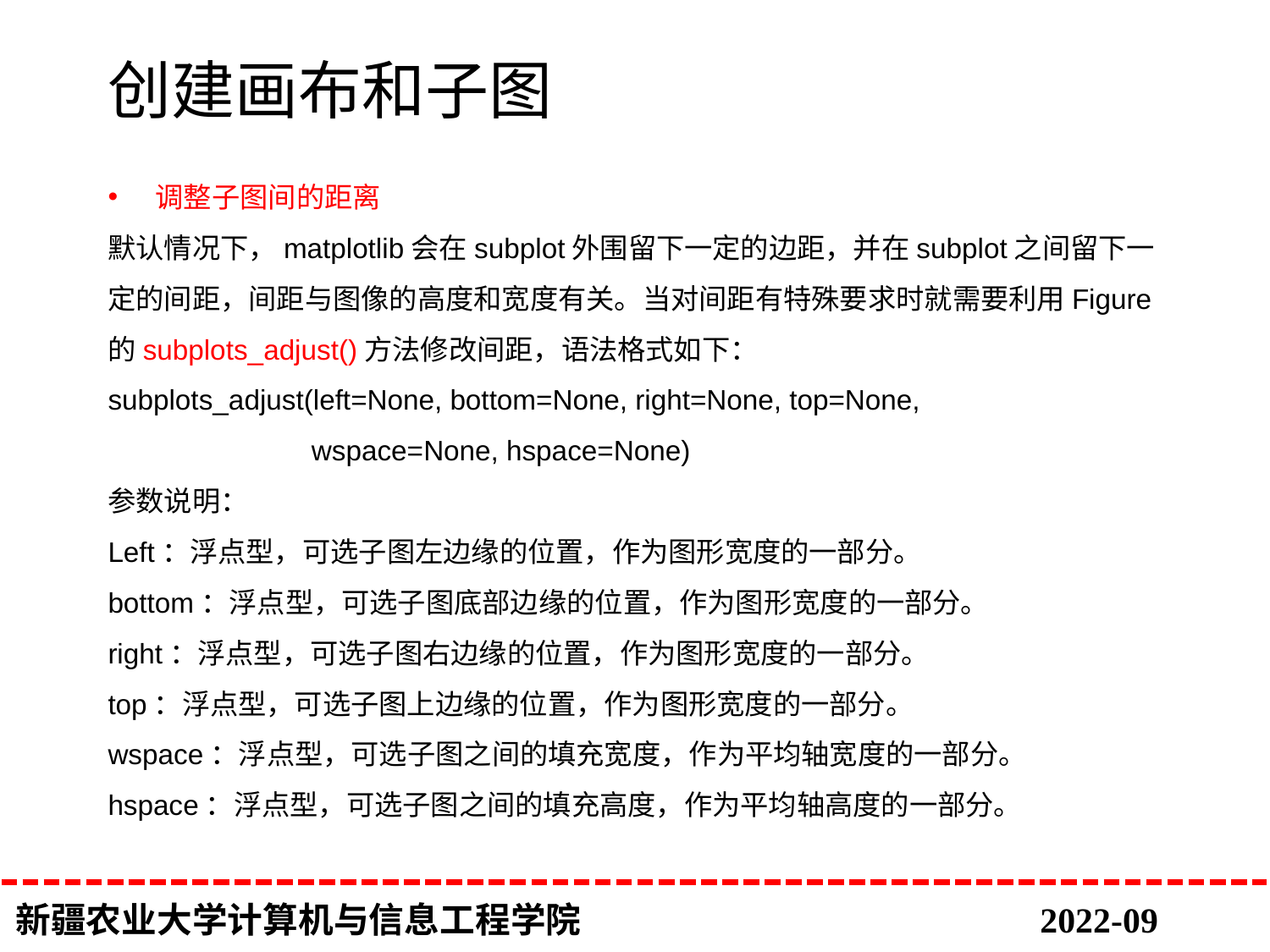

# 创建画布和子图
调整子图间的距离
默认情况下，matplotlib会在subplot外围留下一定的边距，并在subplot之间留下一定的间距，间距与图像的高度和宽度有关。当对间距有特殊要求时就需要利用Figure的subplots_adjust()方法修改间距，语法格式如下：
subplots_adjust(left=None, bottom=None, right=None, top=None,
                          wspace=None, hspace=None)
参数说明：
Left：浮点型，可选子图左边缘的位置，作为图形宽度的一部分。
bottom：浮点型，可选子图底部边缘的位置，作为图形宽度的一部分。
right：浮点型，可选子图右边缘的位置，作为图形宽度的一部分。
top：浮点型，可选子图上边缘的位置，作为图形宽度的一部分。
wspace：浮点型，可选子图之间的填充宽度，作为平均轴宽度的一部分。
hspace：浮点型，可选子图之间的填充高度，作为平均轴高度的一部分。